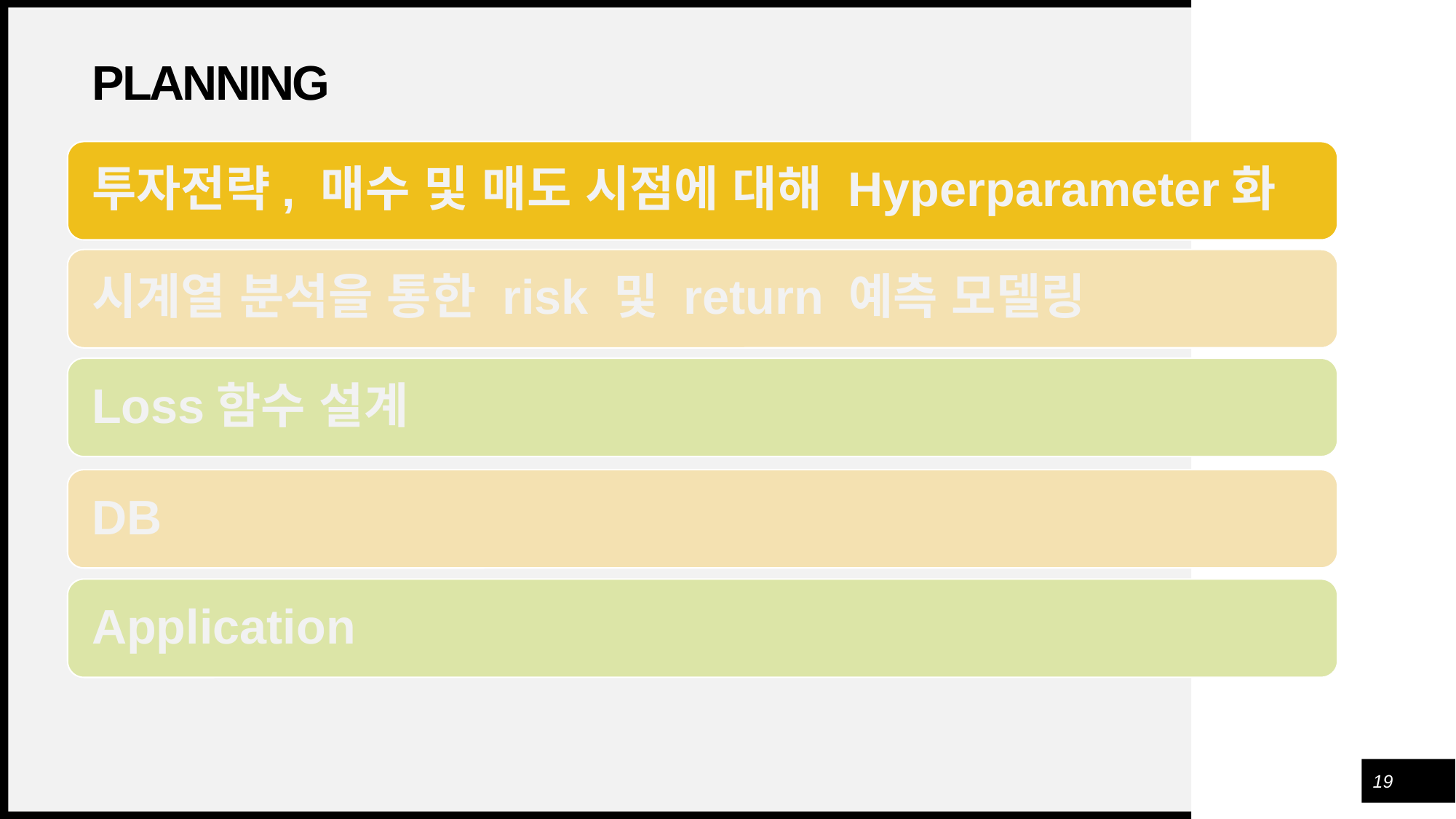

Planning
투자전략, 매수 및 매도 시점에 대해 Hyperparameter화
Loss함수 설계
시계열 분석을 통한 risk 및 return 예측 모델링
DB
Application

19